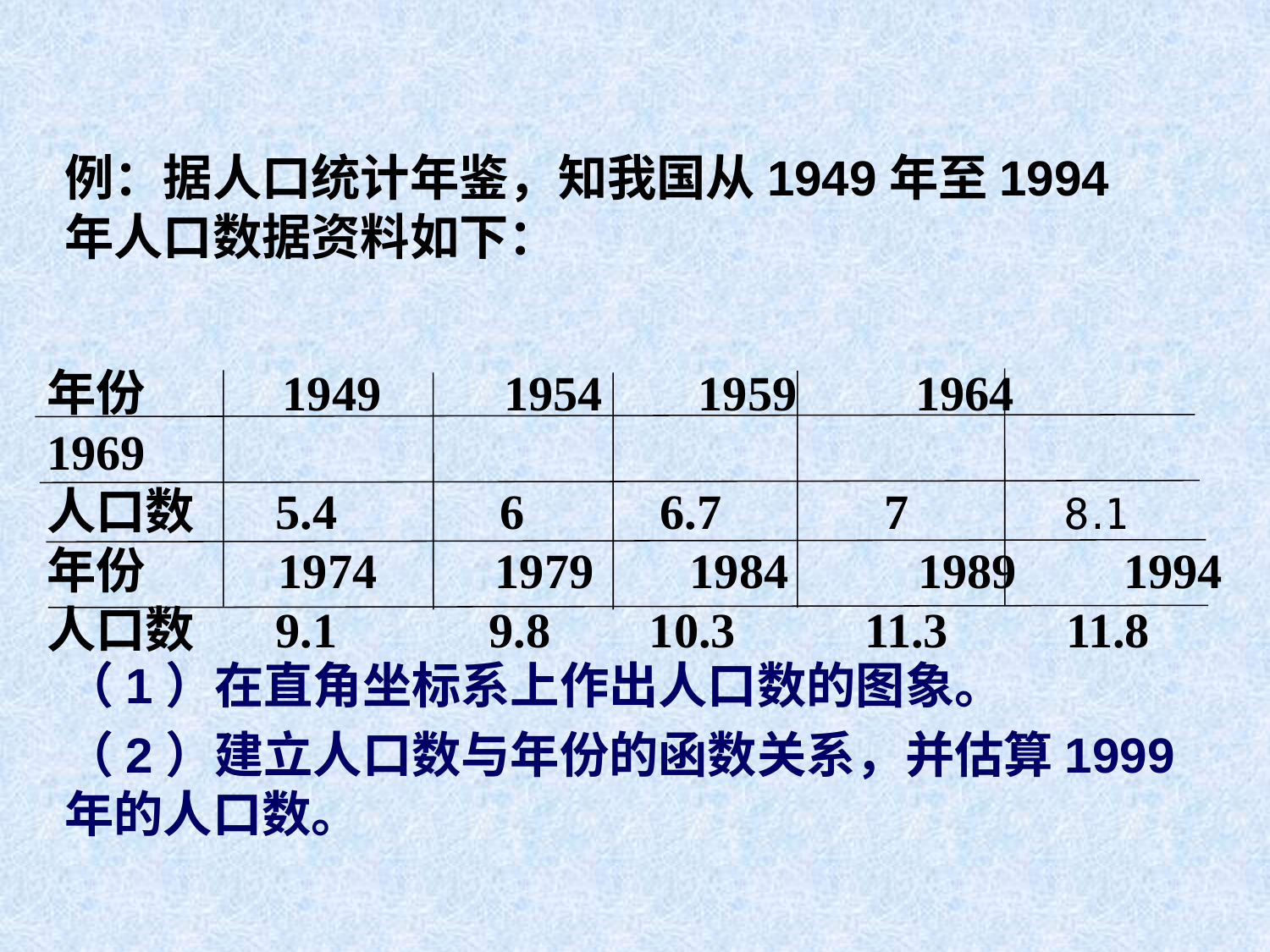

例：据人口统计年鉴，知我国从1949年至1994年人口数据资料如下：
年份　　　1949　　1954　  1959　    1964　   1969
人口数 　  5.4　        6           6.7　        7 　　    8.1
年份　　  1974　    1979　  1984　     1989　   1994
人口数 　  9.1　       9.8        10.3　     11.3　    11.8

（1）在直角坐标系上作出人口数的图象。
（2）建立人口数与年份的函数关系，并估算1999年的人口数。